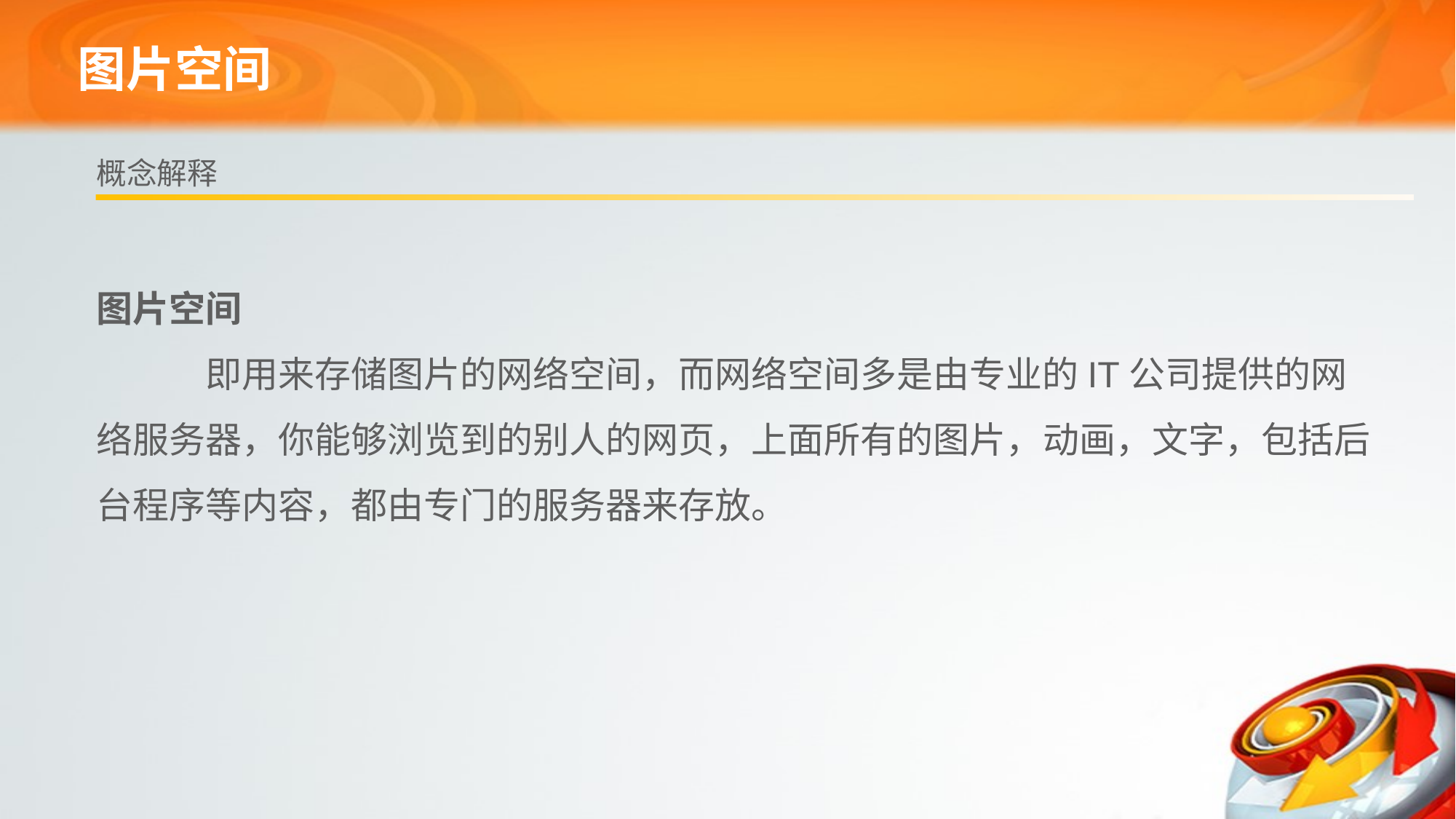

# 图片空间
概念解释

图片空间
	即用来存储图片的网络空间，而网络空间多是由专业的IT公司提供的网络服务器，你能够浏览到的别人的网页，上面所有的图片，动画，文字，包括后台程序等内容，都由专门的服务器来存放。